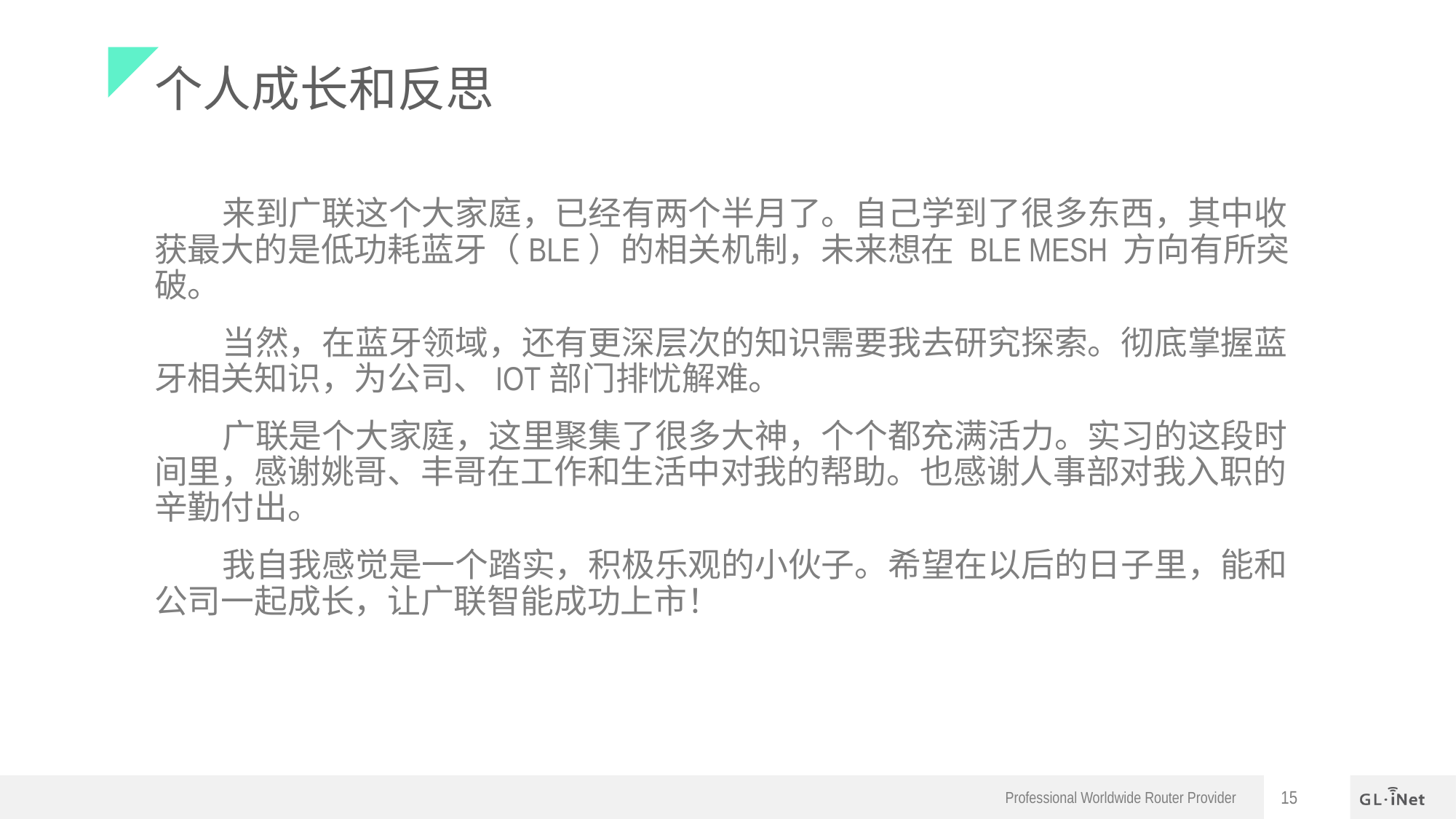

# 个人成长和反思

        来到广联这个大家庭，已经有两个半月了。自己学到了很多东西，其中收获最大的是低功耗蓝牙（BLE）的相关机制，未来想在 BLE MESH 方向有所突破。
        当然，在蓝牙领域，还有更深层次的知识需要我去研究探索。彻底掌握蓝牙相关知识，为公司、IOT部门排忧解难。
        广联是个大家庭，这里聚集了很多大神，个个都充满活力。实习的这段时间里，感谢姚哥、丰哥在工作和生活中对我的帮助。也感谢人事部对我入职的辛勤付出。
        我自我感觉是一个踏实，积极乐观的小伙子。希望在以后的日子里，能和公司一起成长，让广联智能成功上市！

Professional Worldwide Router Provider
15